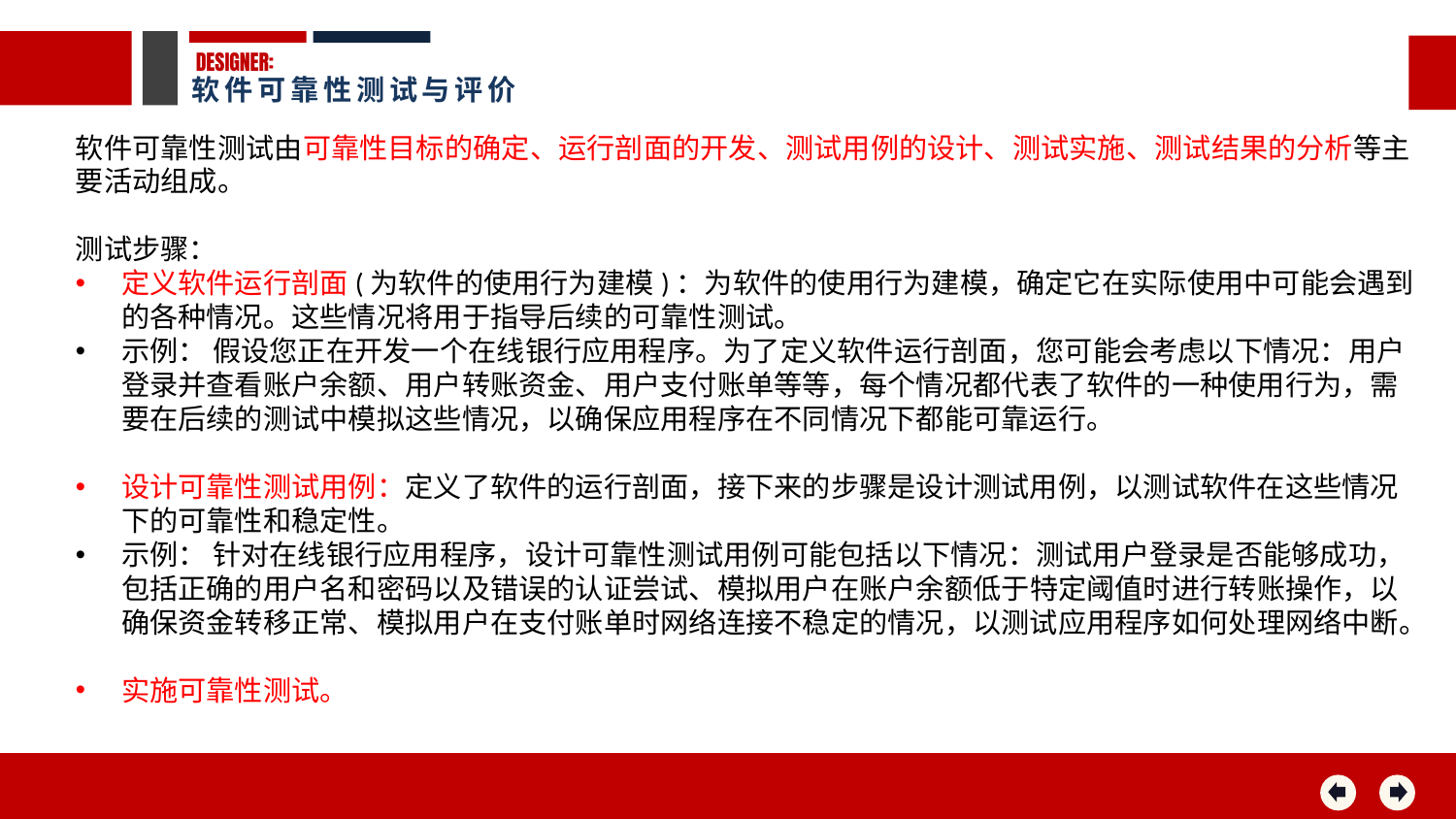

DESIGNER:
软件可靠性测试与评价
软件可靠性测试由可靠性目标的确定、运行剖面的开发、测试用例的设计、测试实施、测试结果的分析等主要活动组成。

测试步骤：
定义软件运行剖面(为软件的使用行为建模)：为软件的使用行为建模，确定它在实际使用中可能会遇到的各种情况。这些情况将用于指导后续的可靠性测试。
示例： 假设您正在开发一个在线银行应用程序。为了定义软件运行剖面，您可能会考虑以下情况：用户登录并查看账户余额、用户转账资金、用户支付账单等等，每个情况都代表了软件的一种使用行为，需要在后续的测试中模拟这些情况，以确保应用程序在不同情况下都能可靠运行。

设计可靠性测试用例：定义了软件的运行剖面，接下来的步骤是设计测试用例，以测试软件在这些情况下的可靠性和稳定性。
示例： 针对在线银行应用程序，设计可靠性测试用例可能包括以下情况：测试用户登录是否能够成功，包括正确的用户名和密码以及错误的认证尝试、模拟用户在账户余额低于特定阈值时进行转账操作，以确保资金转移正常、模拟用户在支付账单时网络连接不稳定的情况，以测试应用程序如何处理网络中断。

实施可靠性测试。